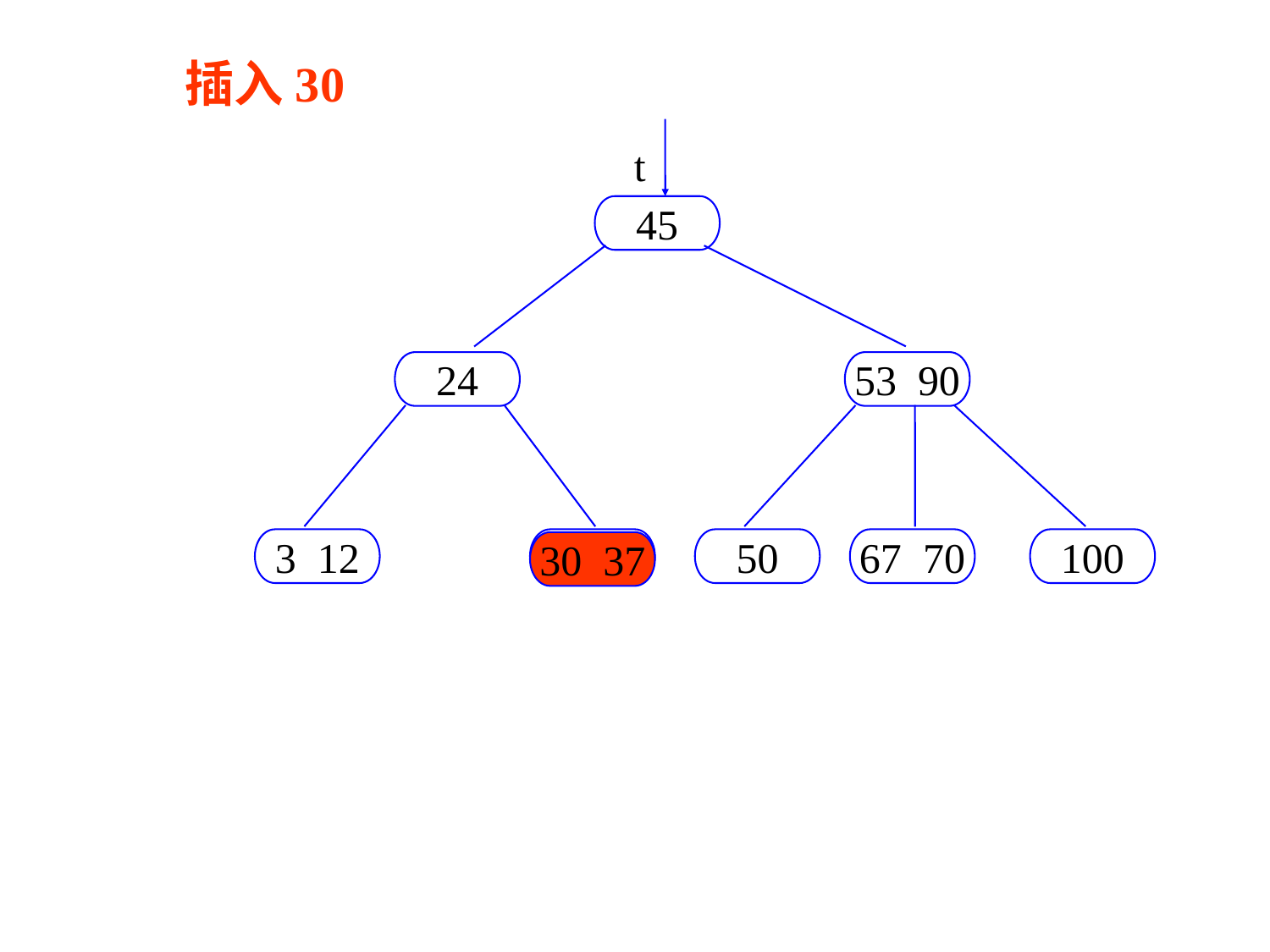

插入30

t
45

24
53  90

3  12
37
50
67  70
100
30  37